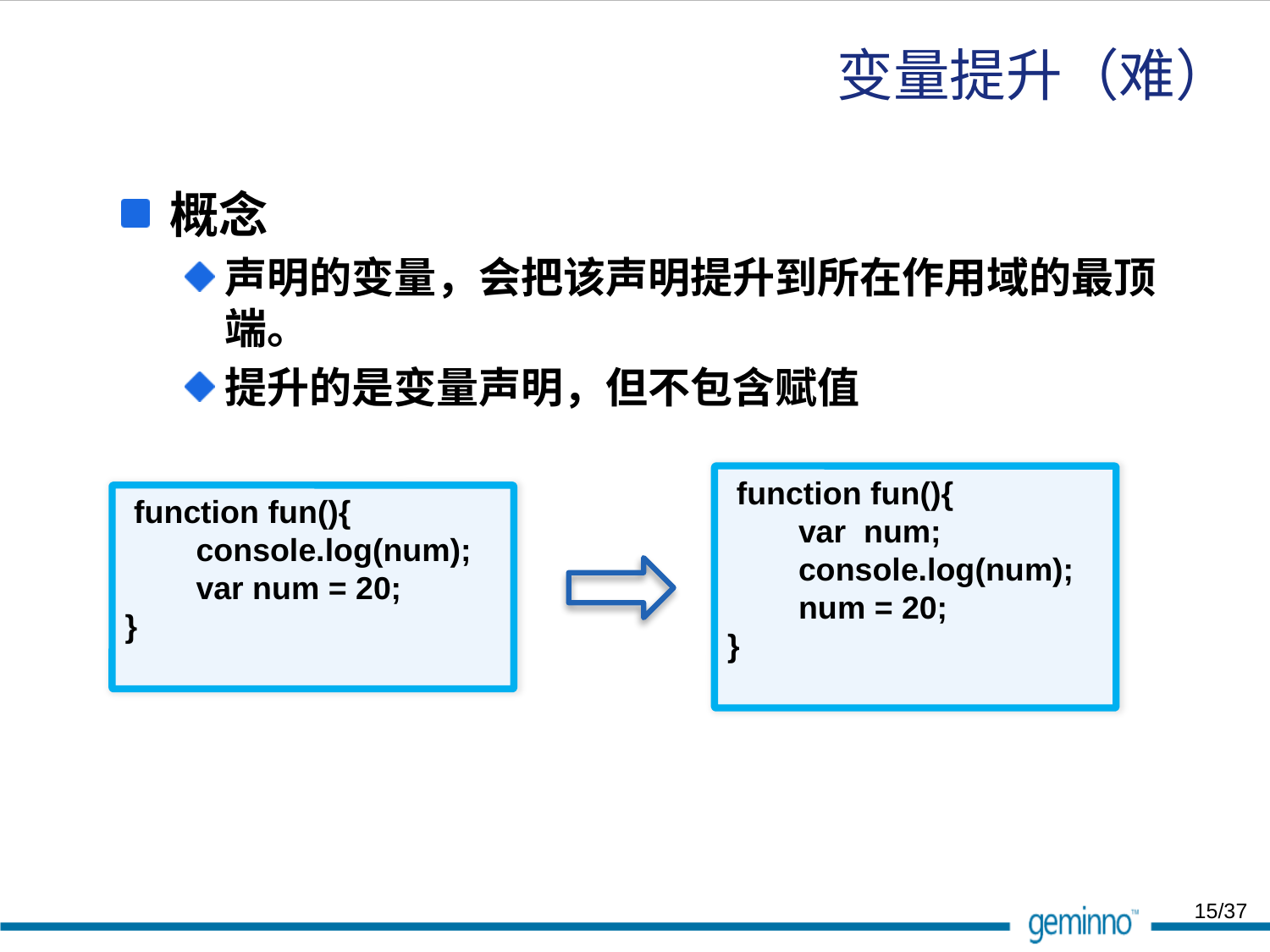

# 变量提升（难）
概念
声明的变量，会把该声明提升到所在作用域的最顶端。
提升的是变量声明，但不包含赋值
 function fun(){
        var  num;
        console.log(num);
        num = 20;
}

 function fun(){
        console.log(num);
        var num = 20;
}

15/37